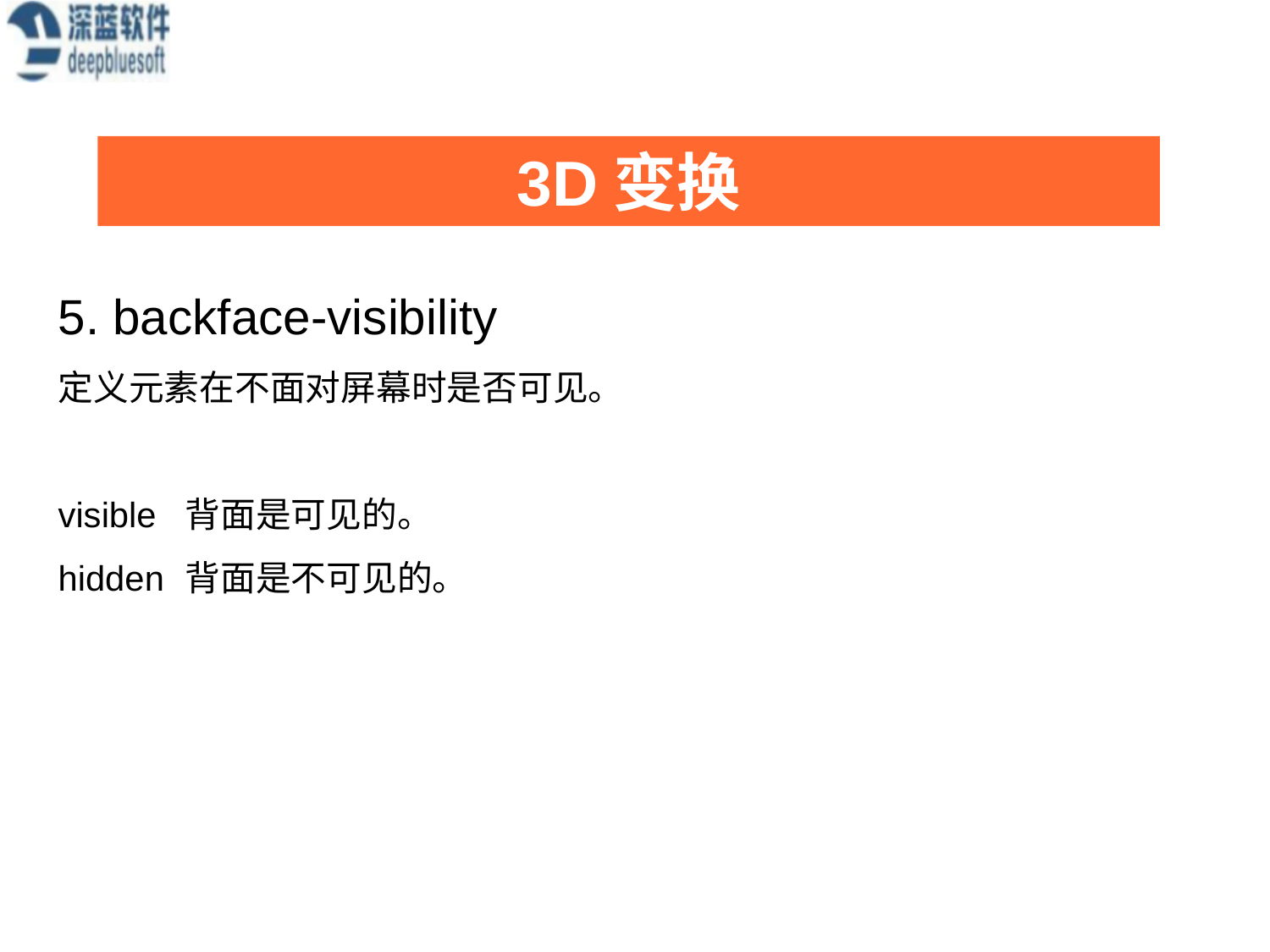

3D变换

5. backface-visibility
定义元素在不面对屏幕时是否可见。

visible	背面是可见的。
hidden	背面是不可见的。